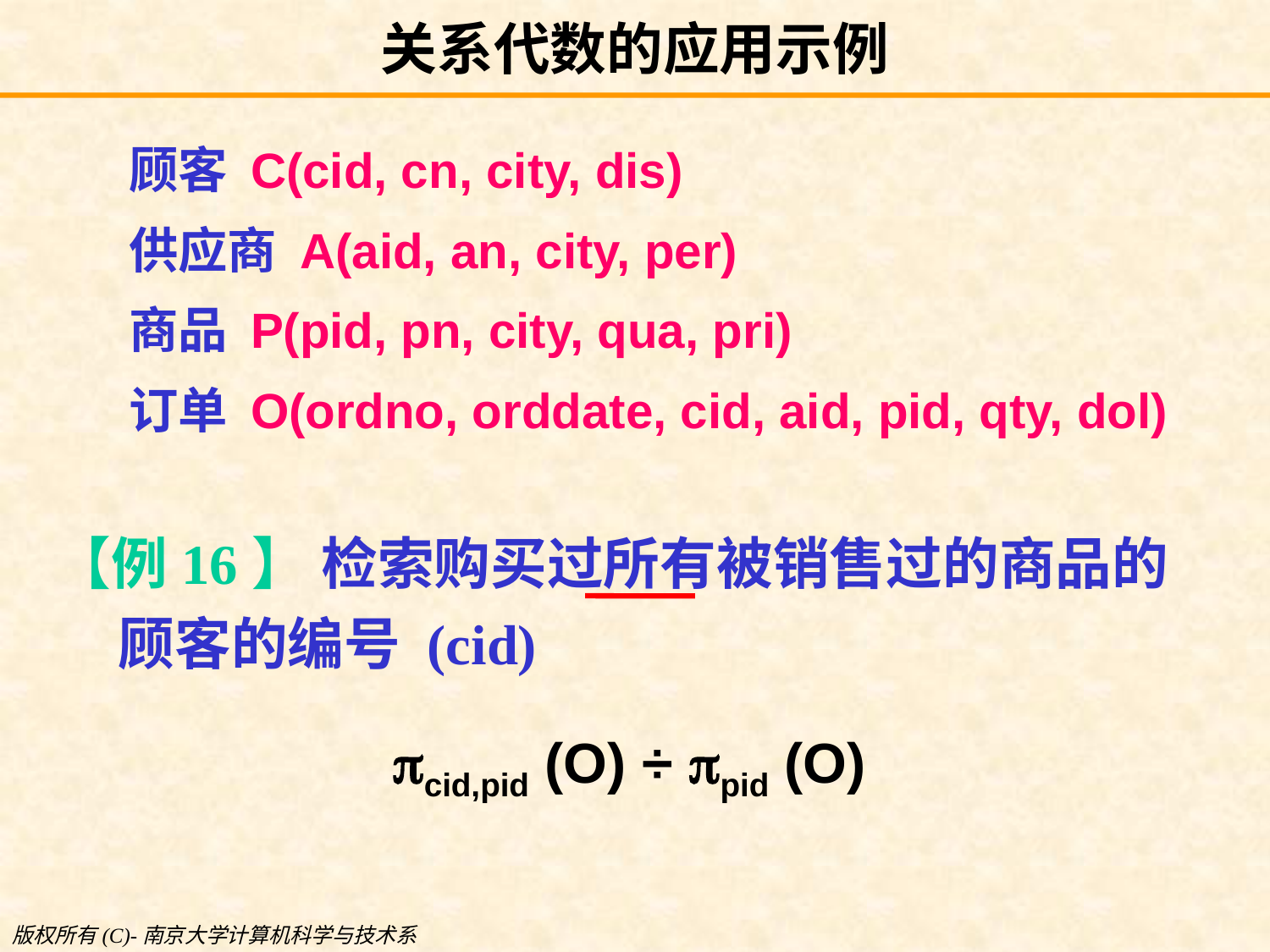

200
# 关系代数的应用示例
顾客 C(cid, cn, city, dis)
供应商 A(aid, an, city, per)
商品 P(pid, pn, city, qua, pri)
订单 O(ordno, orddate, cid, aid, pid, qty, dol)
【例16】 检索购买过所有被销售过的商品的顾客的编号 (cid)

πcid,pid (O) ÷ πpid (O)
版权所有(C)-南京大学计算机科学与技术系